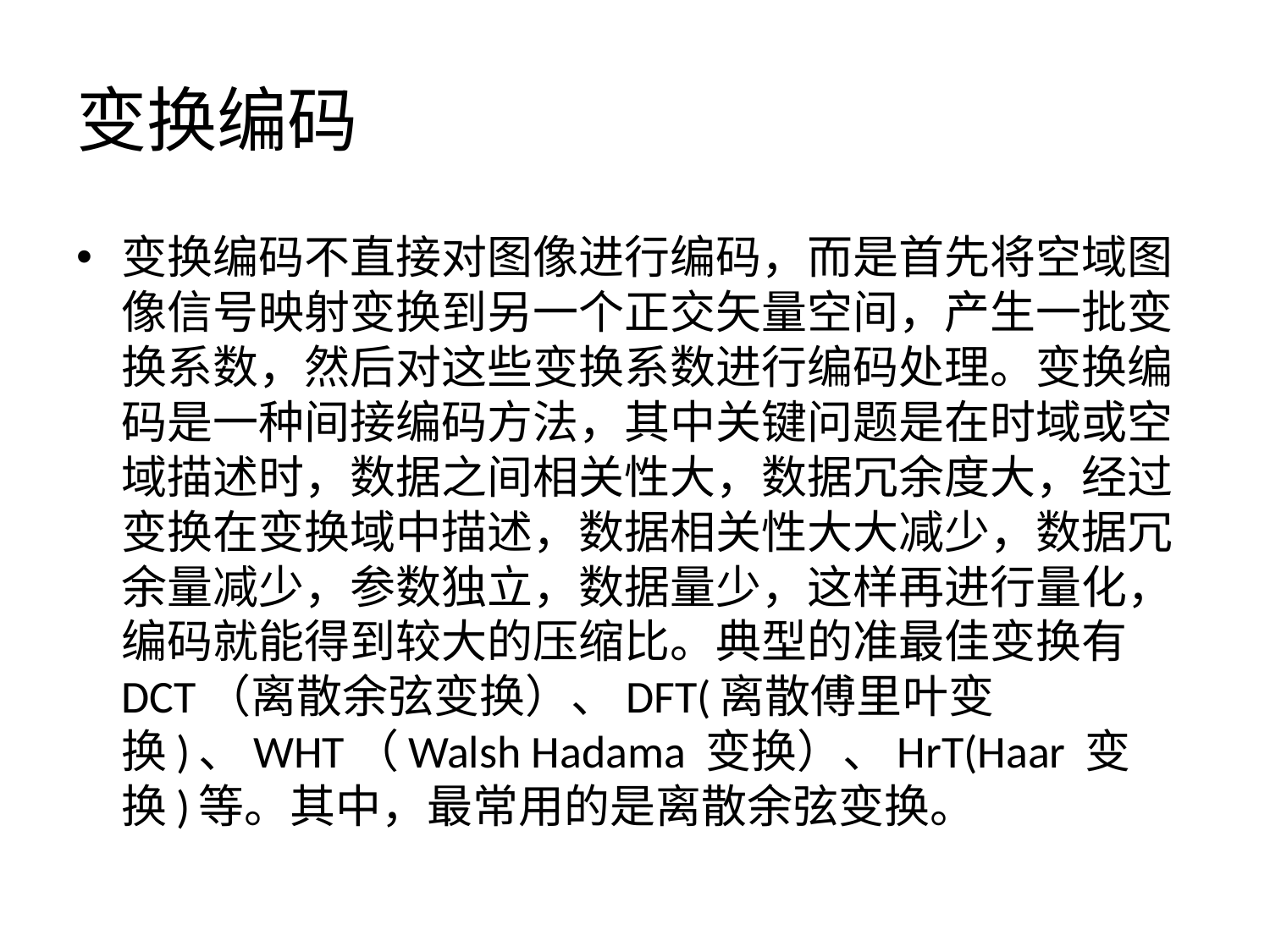

# 变换编码
变换编码不直接对图像进行编码，而是首先将空域图像信号映射变换到另一个正交矢量空间，产生一批变换系数，然后对这些变换系数进行编码处理。变换编码是一种间接编码方法，其中关键问题是在时域或空域描述时，数据之间相关性大，数据冗余度大，经过变换在变换域中描述，数据相关性大大减少，数据冗余量减少，参数独立，数据量少，这样再进行量化，编码就能得到较大的压缩比。典型的准最佳变换有DCT（离散余弦变换）、DFT(离散傅里叶变换)、WHT（Walsh Hadama 变换）、HrT(Haar 变换)等。其中，最常用的是离散余弦变换。